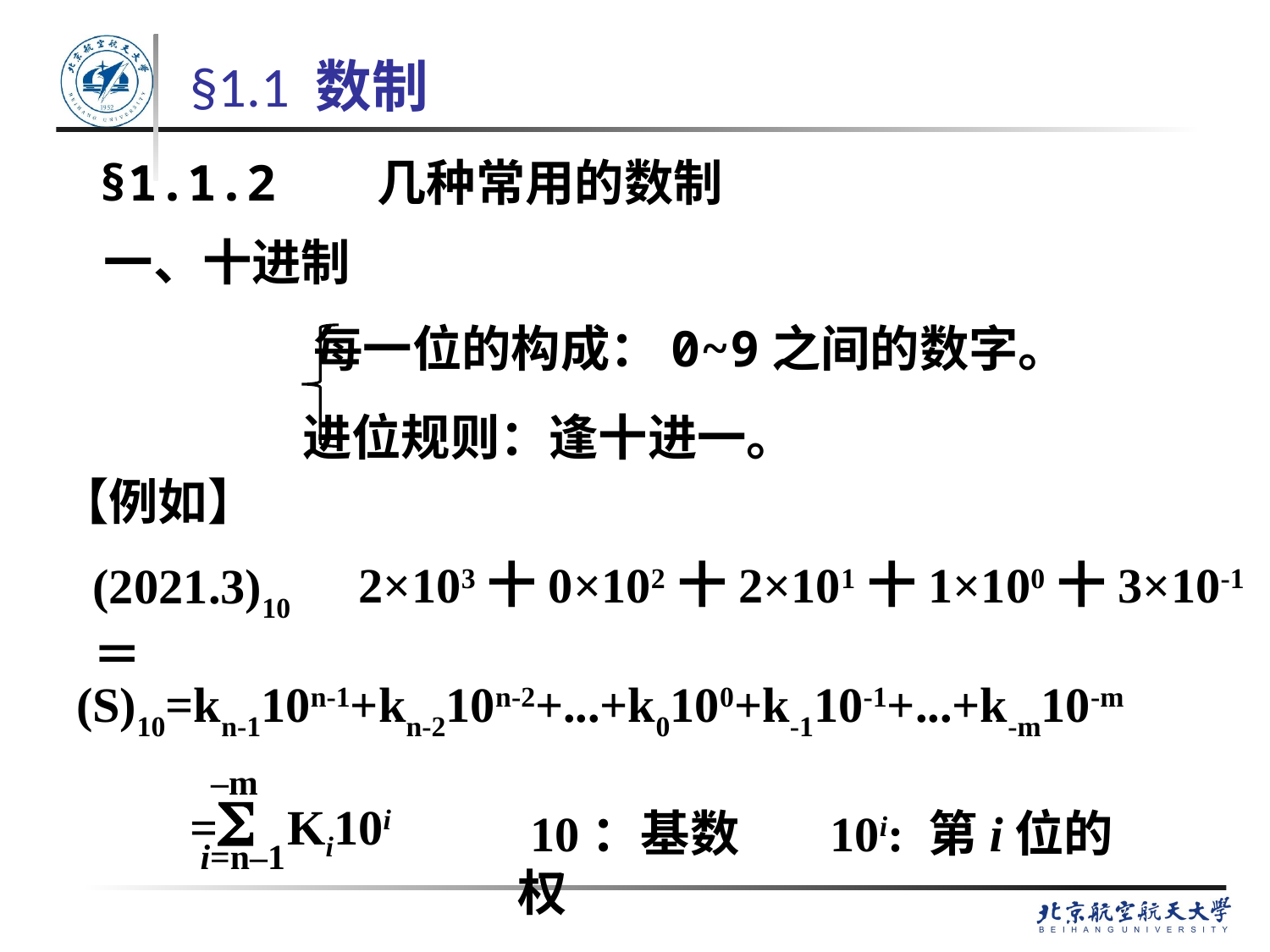

# §1.1 数制
§1.1.2   几种常用的数制
一、十进制
     每一位的构成：0~9之间的数字。
    进位规则：逢十进一。

【例如】
2×103十0×102十2×101十1×100十3×10-1
(2021.3)10＝
(S)10=kn-110n-1+kn-210n-2+...+k0100+k-110-1+...+k-m10-m
–m
=Σ  Ki10i
i=n–1
 10：基数       10i: 第i位的权
3